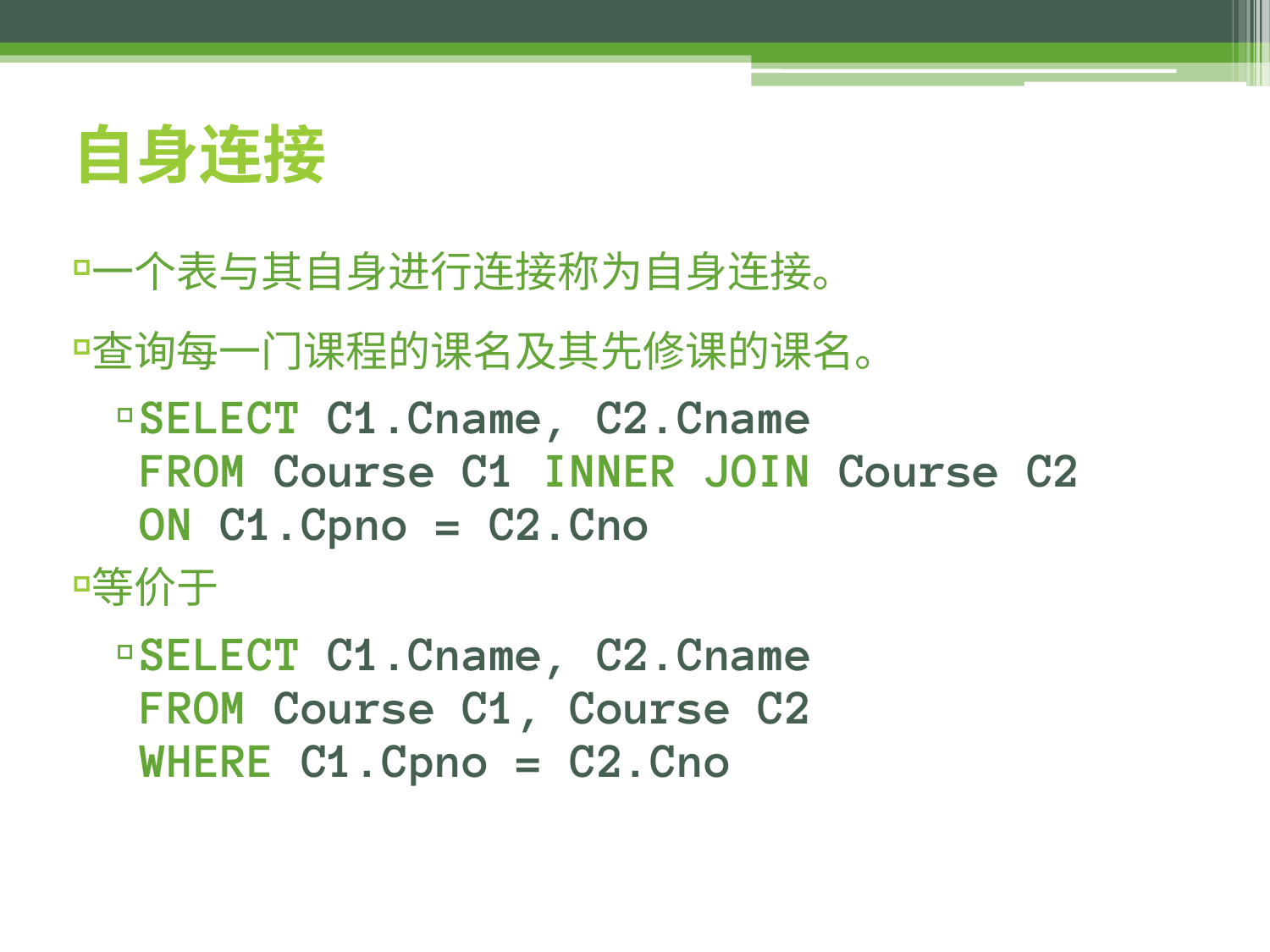

# 自身连接
一个表与其自身进行连接称为自身连接。
查询每一门课程的课名及其先修课的课名。
SELECT C1.Cname, C2.Cname
FROM Course C1 INNER JOIN Course C2
ON C1.Cpno = C2.Cno
等价于
SELECT C1.Cname, C2.Cname
FROM Course C1, Course C2
WHERE C1.Cpno = C2.Cno